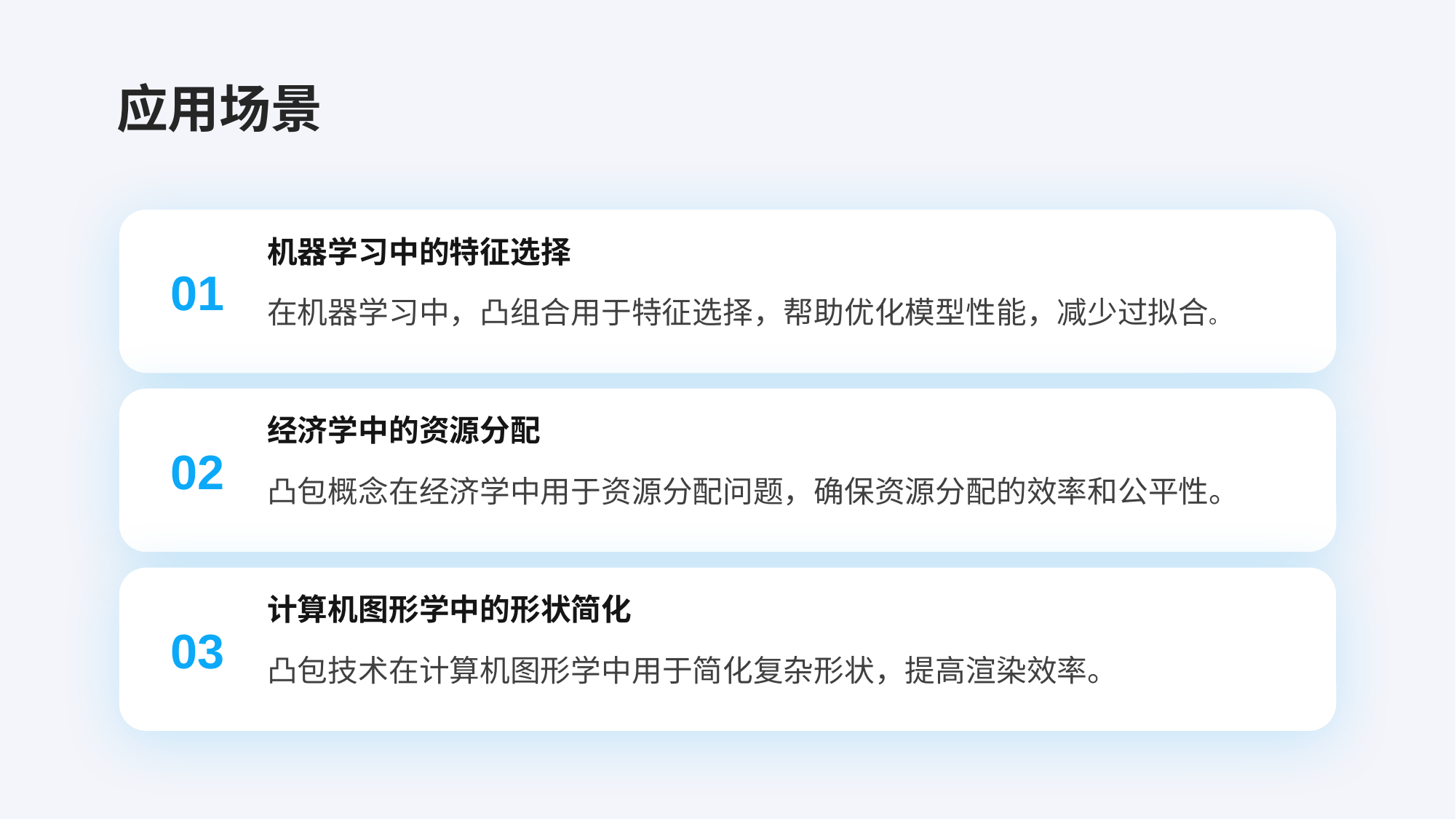

# 应用场景

机器学习中的特征选择
01
在机器学习中，凸组合用于特征选择，帮助优化模型性能，减少过拟合。

经济学中的资源分配
02
凸包概念在经济学中用于资源分配问题，确保资源分配的效率和公平性。

计算机图形学中的形状简化
03
凸包技术在计算机图形学中用于简化复杂形状，提高渲染效率。